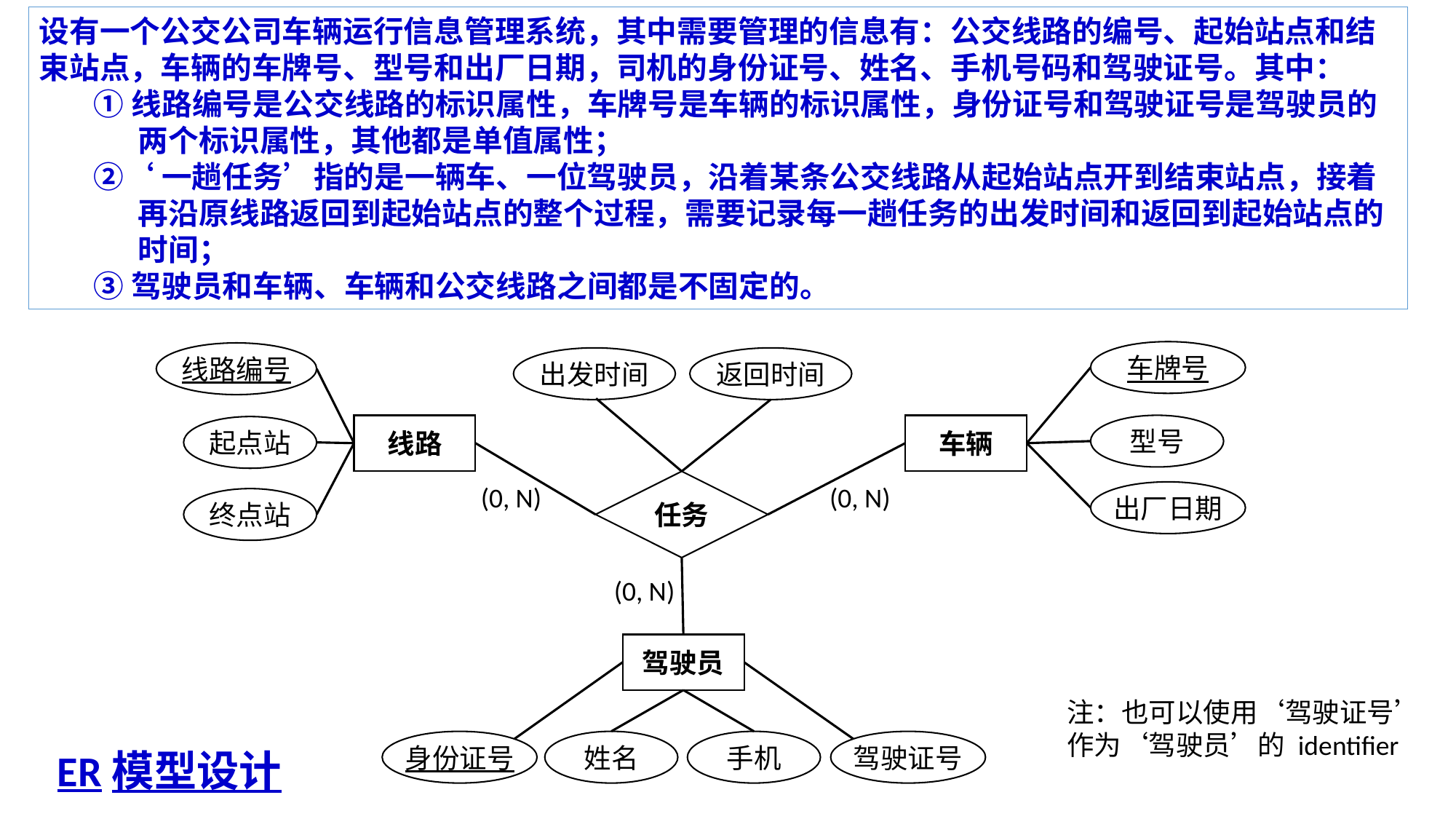

设有一个公交公司车辆运行信息管理系统，其中需要管理的信息有：公交线路的编号、起始站点和结束站点，车辆的车牌号、型号和出厂日期，司机的身份证号、姓名、手机号码和驾驶证号。其中：
①线路编号是公交线路的标识属性，车牌号是车辆的标识属性，身份证号和驾驶证号是驾驶员的两个标识属性，其他都是单值属性；
②‘一趟任务’指的是一辆车、一位驾驶员，沿着某条公交线路从起始站点开到结束站点，接着再沿原线路返回到起始站点的整个过程，需要记录每一趟任务的出发时间和返回到起始站点的时间；
③驾驶员和车辆、车辆和公交线路之间都是不固定的。
车牌号
型号
车辆
出厂日期
线路编号
线路
起点站
终点站
出发时间
返回时间
任务
(0, N)
(0, N)
(0, N)
驾驶员
身份证号
姓名
驾驶证号
手机
注：也可以使用‘驾驶证号’作为‘驾驶员’的 identifier
ER模型设计